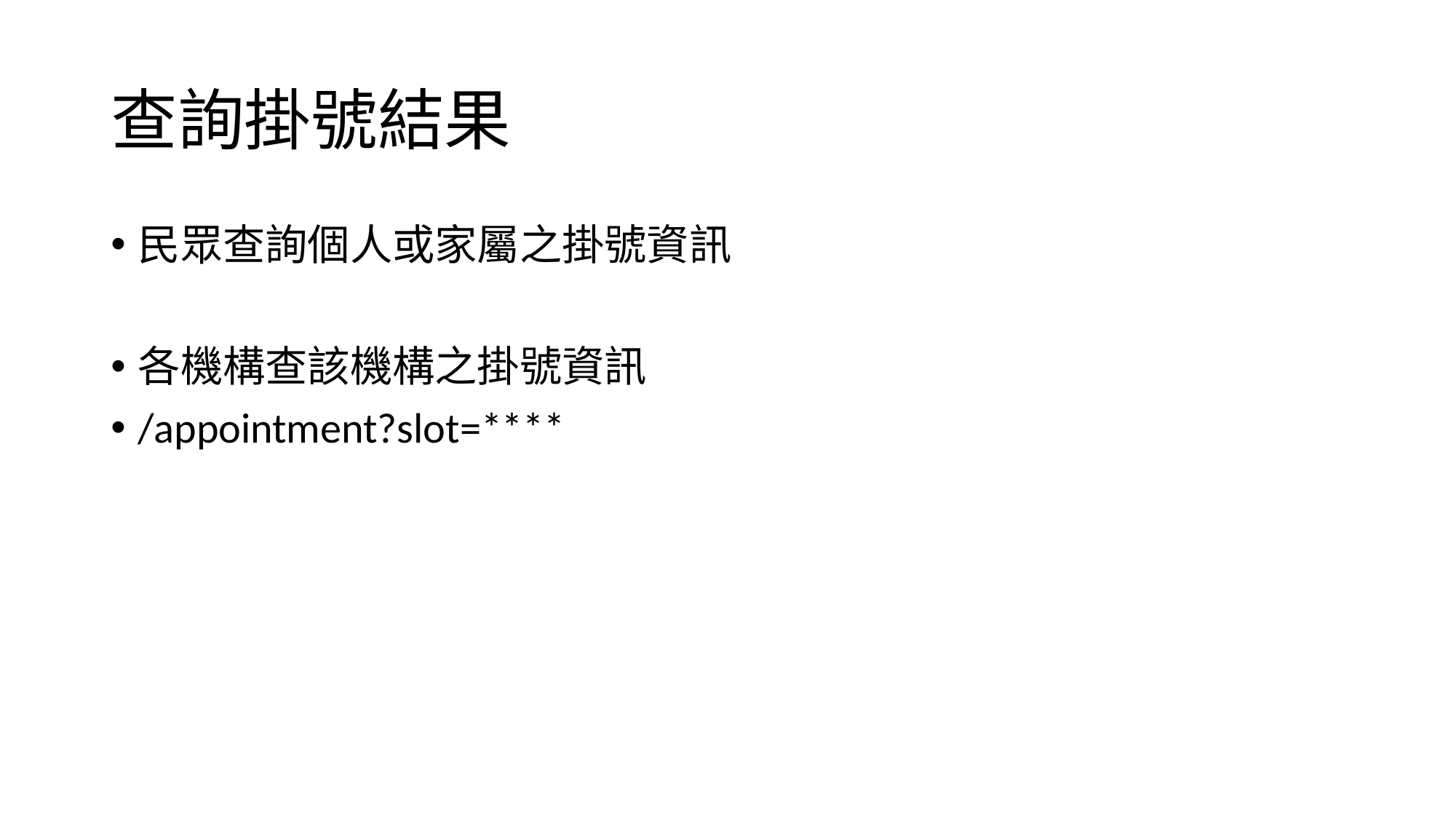

# 查詢掛號結果
民眾查詢個人或家屬之掛號資訊

各機構查該機構之掛號資訊
/appointment?slot=****